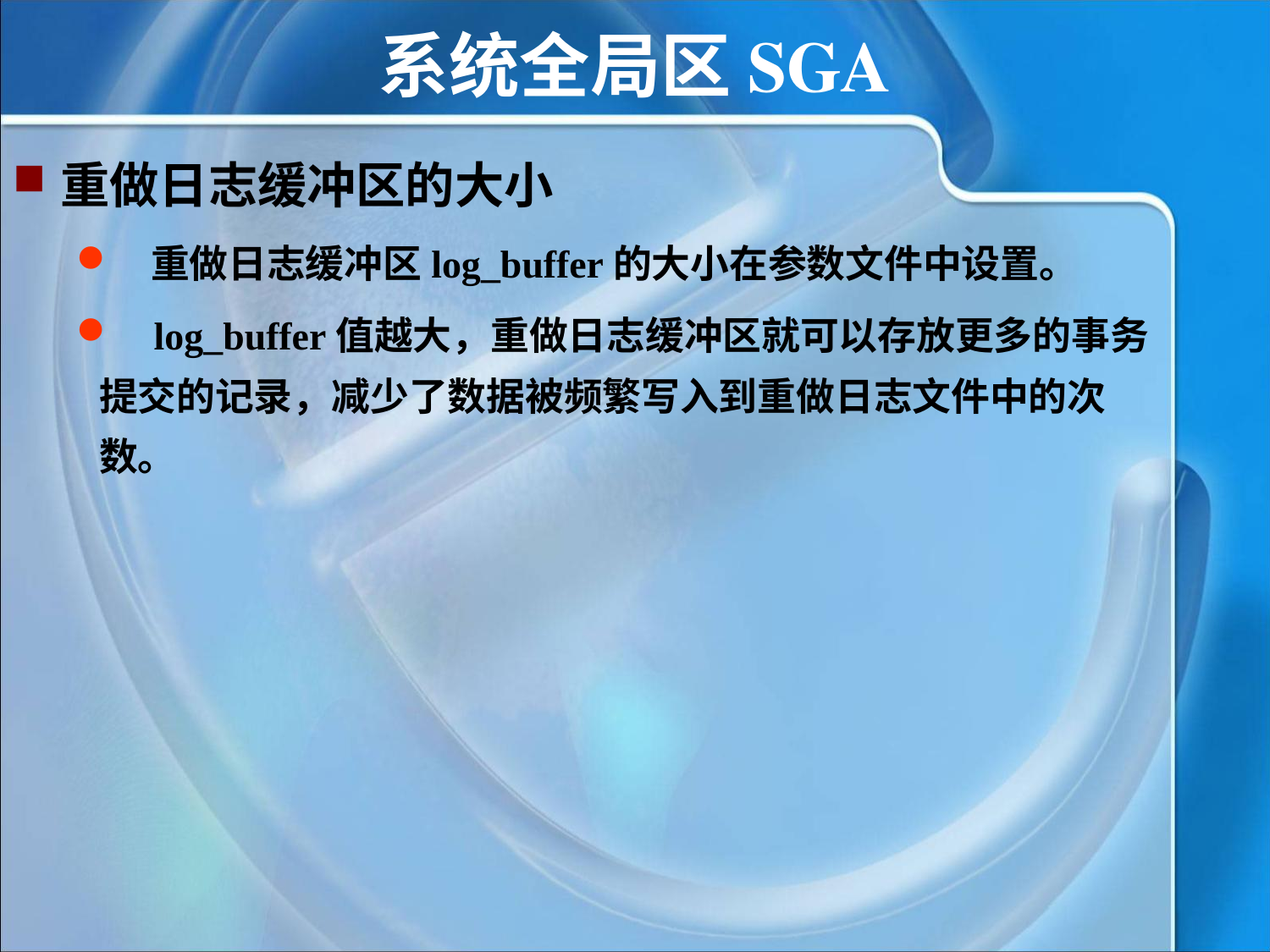

# 系统全局区SGA
重做日志缓冲区的大小
   重做日志缓冲区log_buffer的大小在参数文件中设置。
    log_buffer值越大，重做日志缓冲区就可以存放更多的事务提交的记录，减少了数据被频繁写入到重做日志文件中的次数。

27